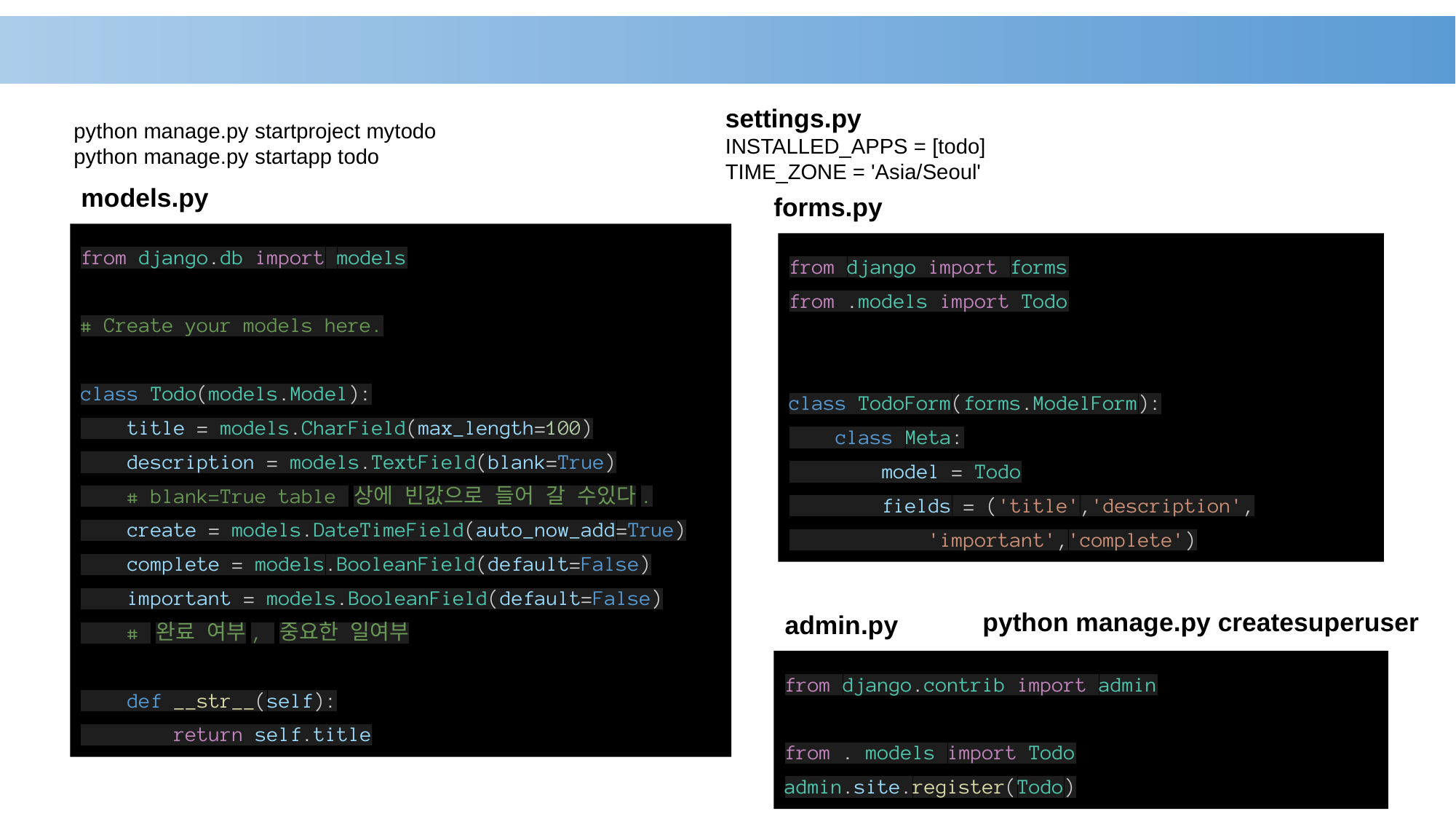

settings.py
INSTALLED_APPS = [todo]
TIME_ZONE = 'Asia/Seoul'
python manage.py startproject mytodo
python manage.py startapp todo
models.py
forms.py
from django.db import models

# Create your models here.

class Todo(models.Model):
    title = models.CharField(max_length=100)
    description = models.TextField(blank=True)
    # blank=True table 상에 빈값으로 들어 갈 수있다.
    create = models.DateTimeField(auto_now_add=True)
    complete = models.BooleanField(default=False)
    important = models.BooleanField(default=False)
    # 완료 여부, 중요한 일여부

    def __str__(self):
        return self.title
from django import forms
from .models import Todo

class TodoForm(forms.ModelForm):
    class Meta:
        model = Todo
        fields = ('title','description',
            'important','complete')
python manage.py createsuperuser
admin.py
from django.contrib import admin

from . models import Todo
admin.site.register(Todo)